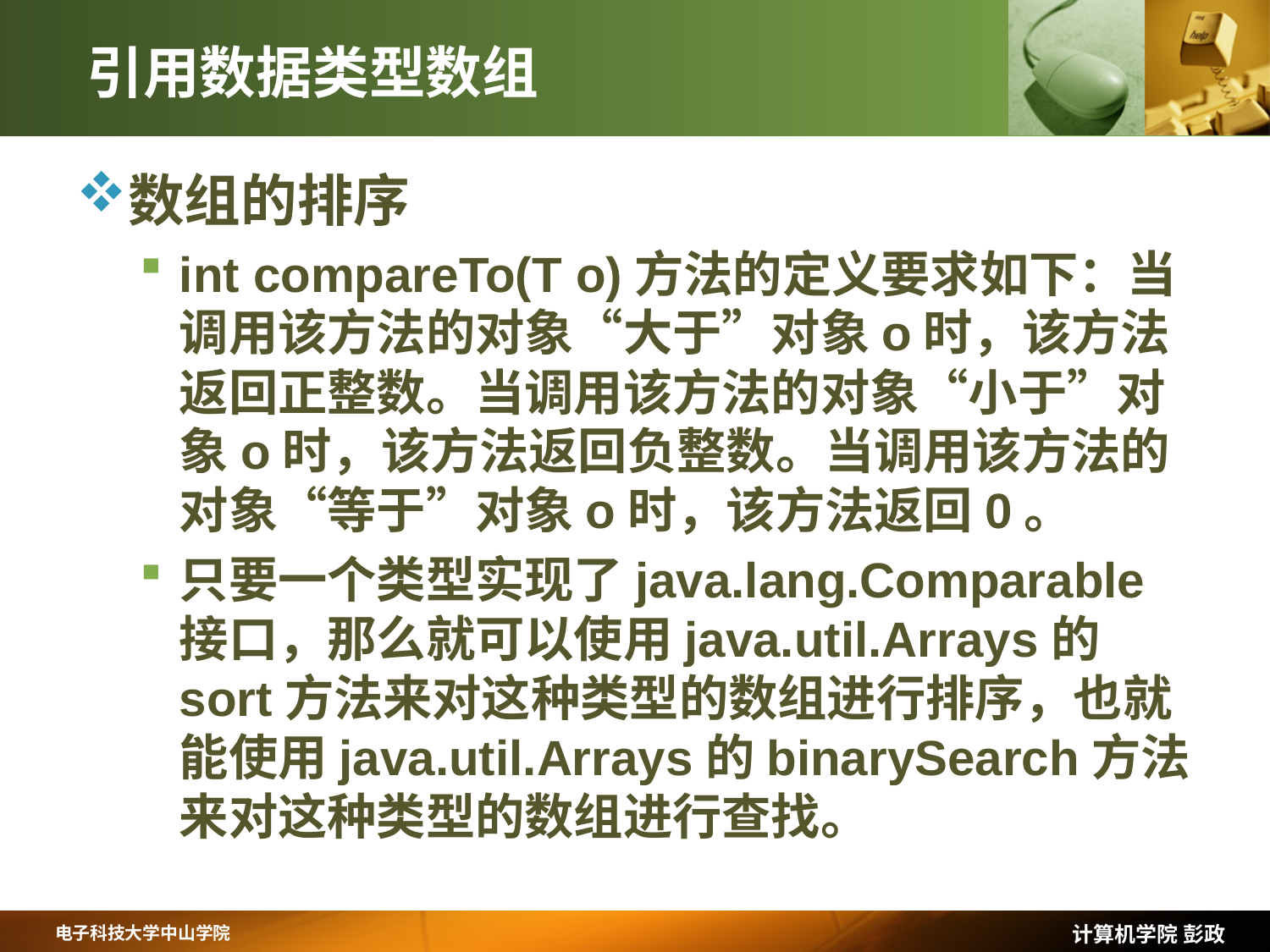

# 引用数据类型数组
数组的排序
int compareTo(T o)方法的定义要求如下：当调用该方法的对象“大于”对象o时，该方法返回正整数。当调用该方法的对象“小于”对象o时，该方法返回负整数。当调用该方法的对象“等于”对象o时，该方法返回0。
只要一个类型实现了java.lang.Comparable接口，那么就可以使用java.util.Arrays的sort方法来对这种类型的数组进行排序，也就能使用java.util.Arrays的binarySearch方法来对这种类型的数组进行查找。

计算机学院 彭政
电子科技大学中山学院